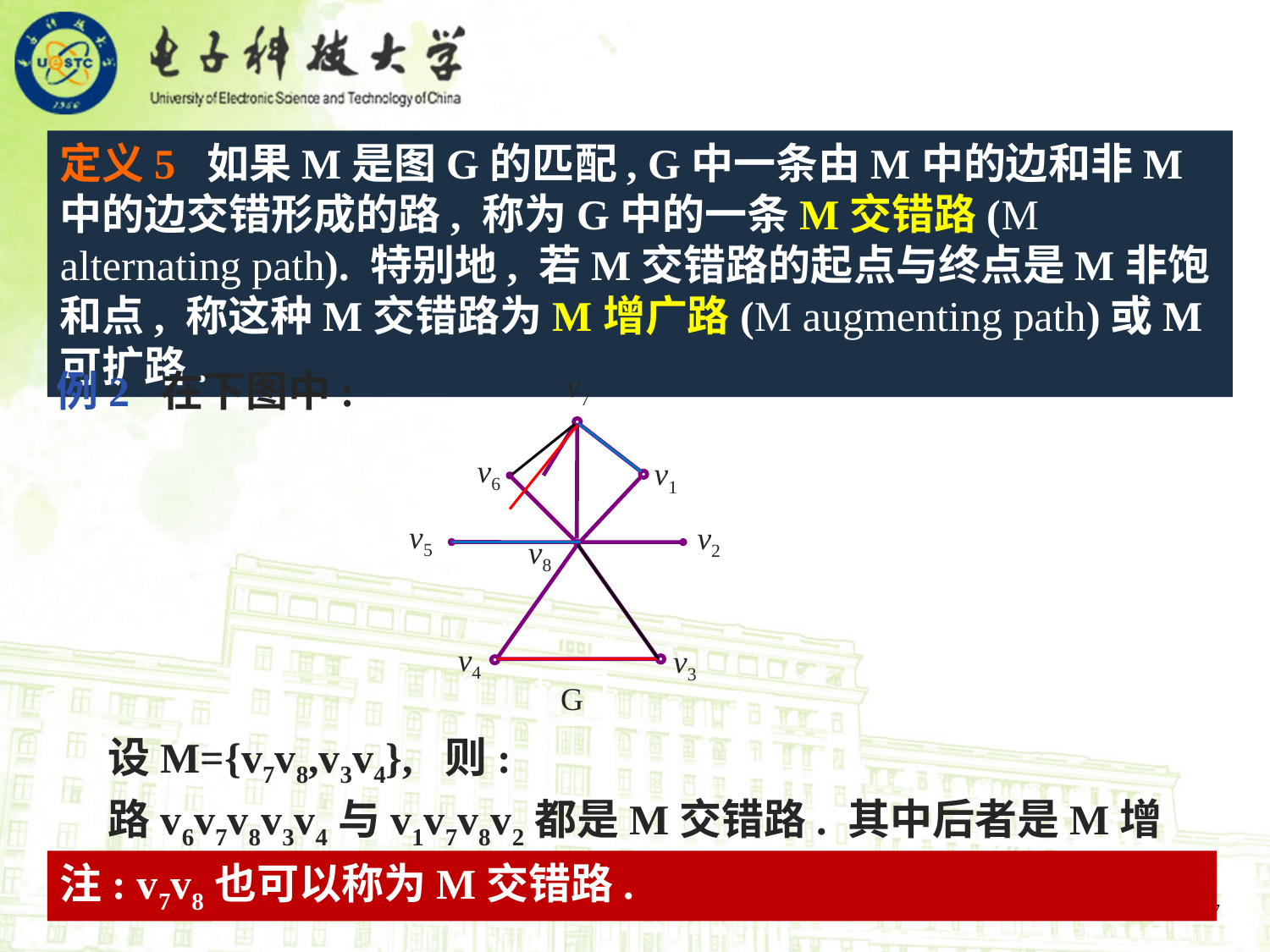

定义5  如果M是图G的匹配, G中一条由M中的边和非M中的边交错形成的路, 称为G中的一条M交错路(M alternating path). 特别地, 若M交错路的起点与终点是M非饱和点, 称这种M交错路为M增广路(M augmenting path)或M可扩路.
例2  在下图中:
v7
v6

v1

v5

v2

v8

v4

v3

 G

    设M={v7v8,v3v4},  则:
    路v6v7v8v3v4与v1v7v8v2都是M交错路. 其中后者是M增广路.
注: v7v8也可以称为M交错路.
7